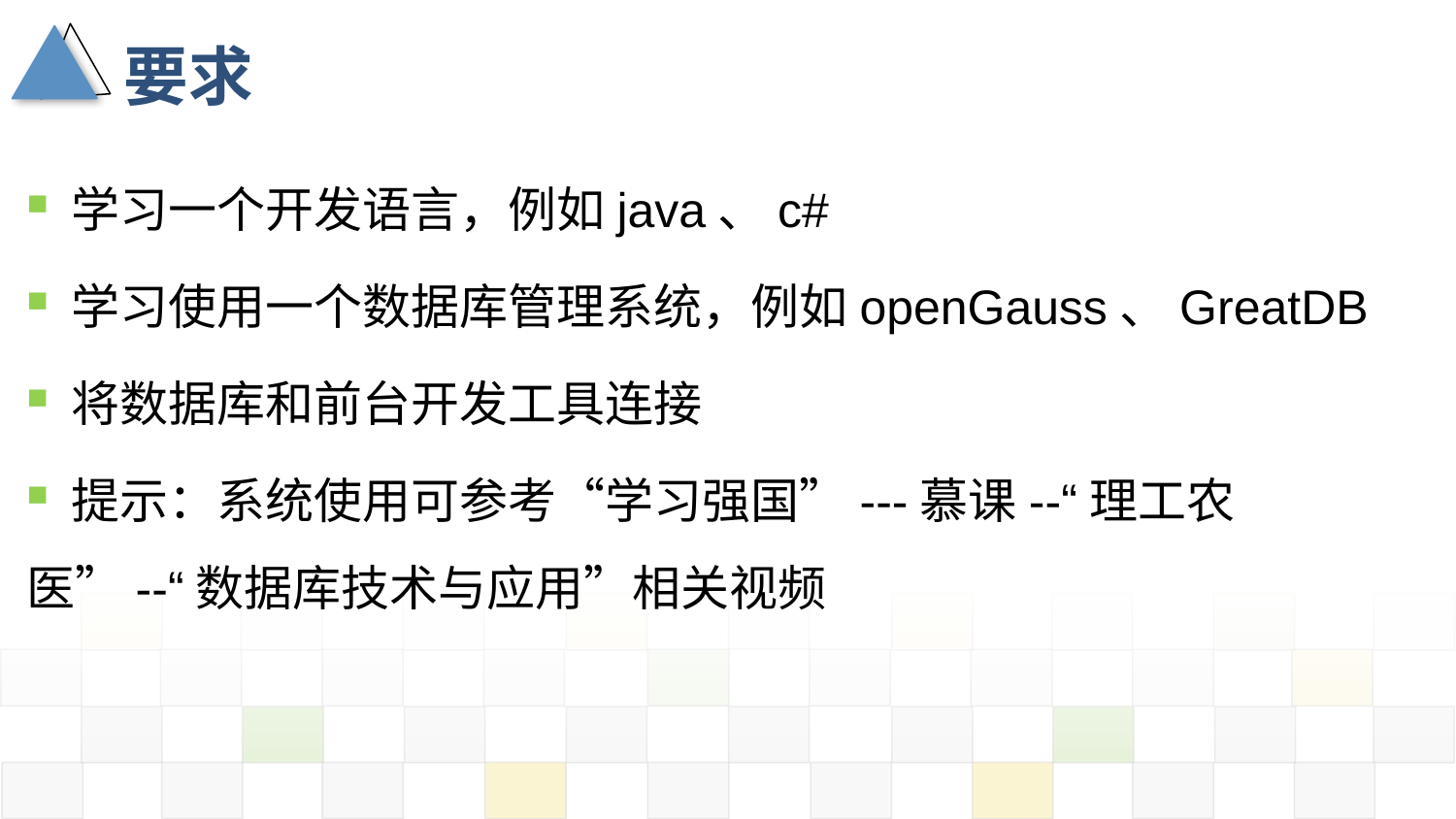

# 要求
 学习一个开发语言，例如java、c#
 学习使用一个数据库管理系统，例如openGauss、GreatDB
 将数据库和前台开发工具连接
 提示：系统使用可参考“学习强国”---慕课--“理工农医”--“数据库技术与应用”相关视频